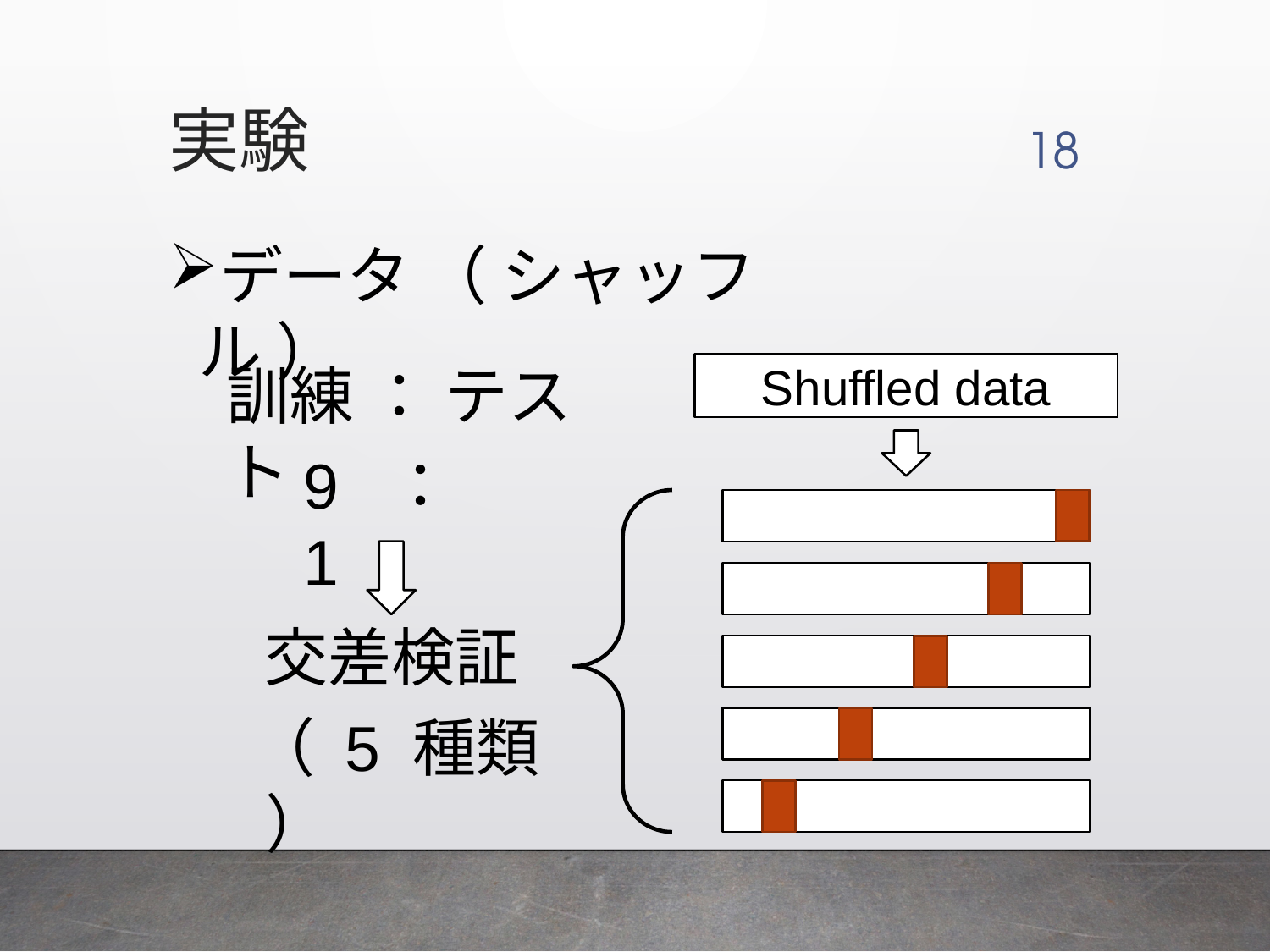

実験
18
データ （ シャッフル ）
訓練 ： テスト
9  ：  1
Shuffled data

交差検証

（ 5 種類 ）